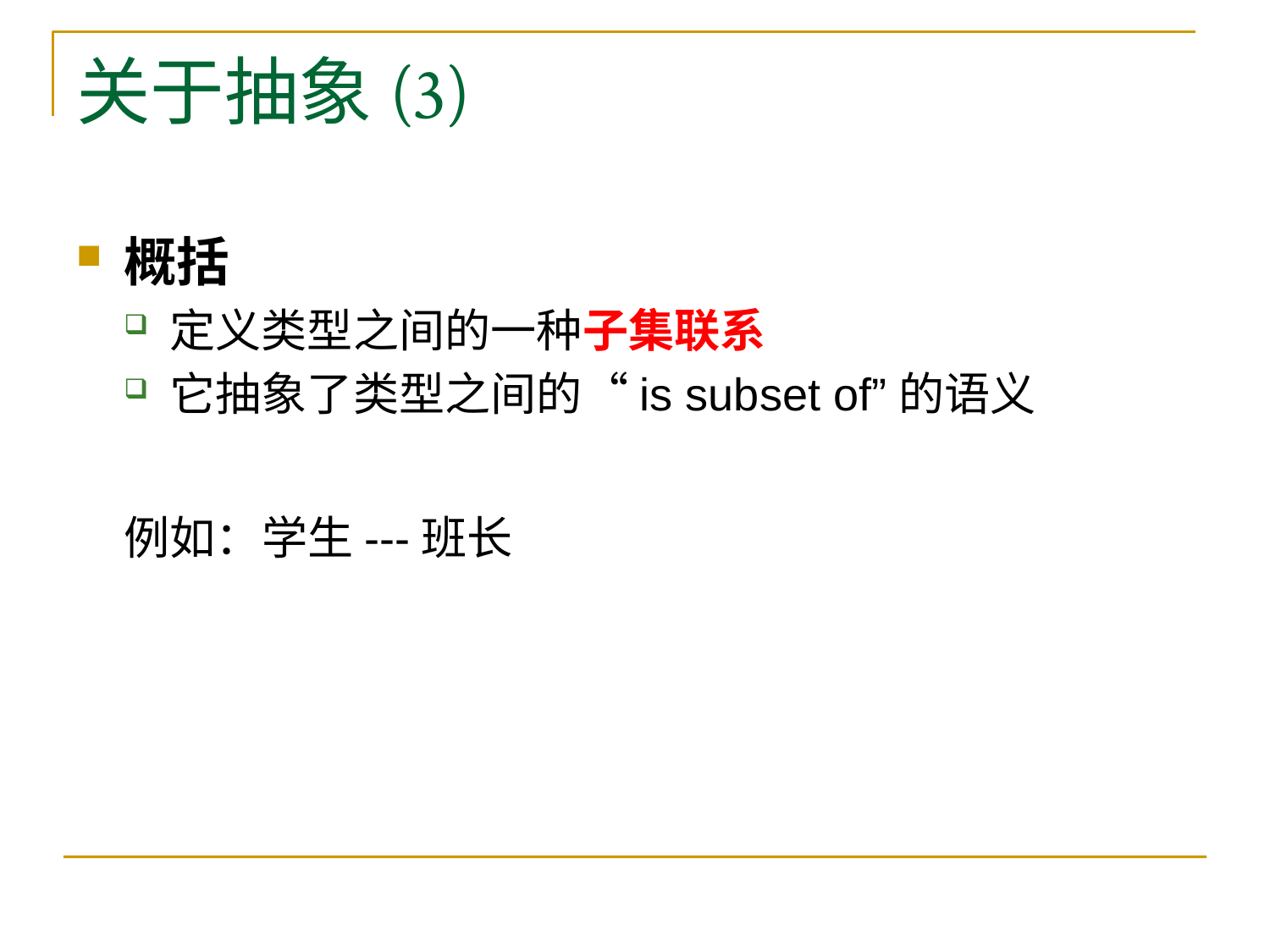

# 关于抽象(3)
概括
定义类型之间的一种子集联系
它抽象了类型之间的“is subset of”的语义

例如：学生---班长